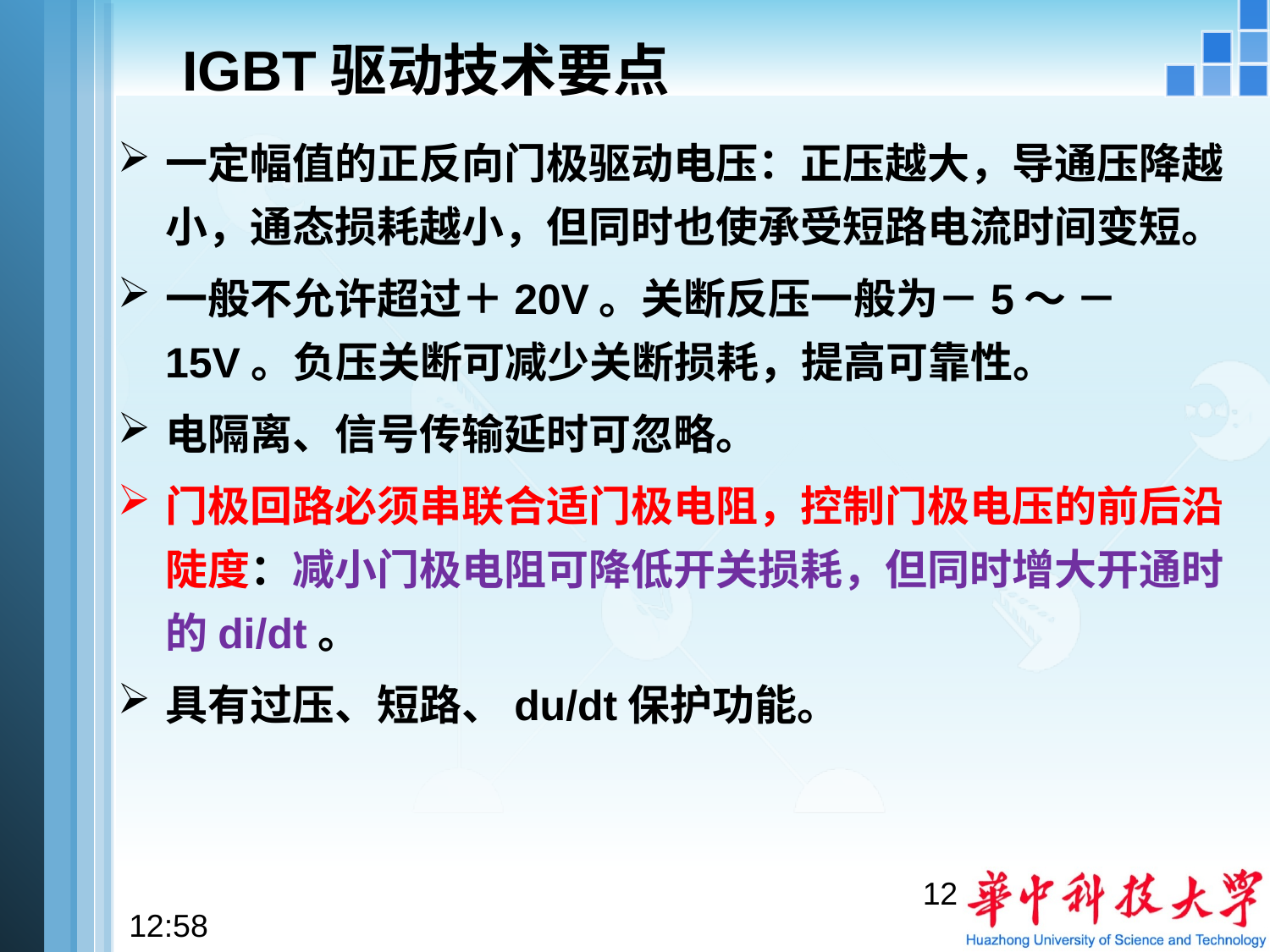

# IGBT驱动技术要点
一定幅值的正反向门极驱动电压：正压越大，导通压降越小，通态损耗越小，但同时也使承受短路电流时间变短。
一般不允许超过＋20V。关断反压一般为－5～ － 15V。负压关断可减少关断损耗，提高可靠性。
电隔离、信号传输延时可忽略。
门极回路必须串联合适门极电阻，控制门极电压的前后沿陡度：减小门极电阻可降低开关损耗，但同时增大开通时的di/dt。
具有过压、短路、du/dt保护功能。

12
12:58